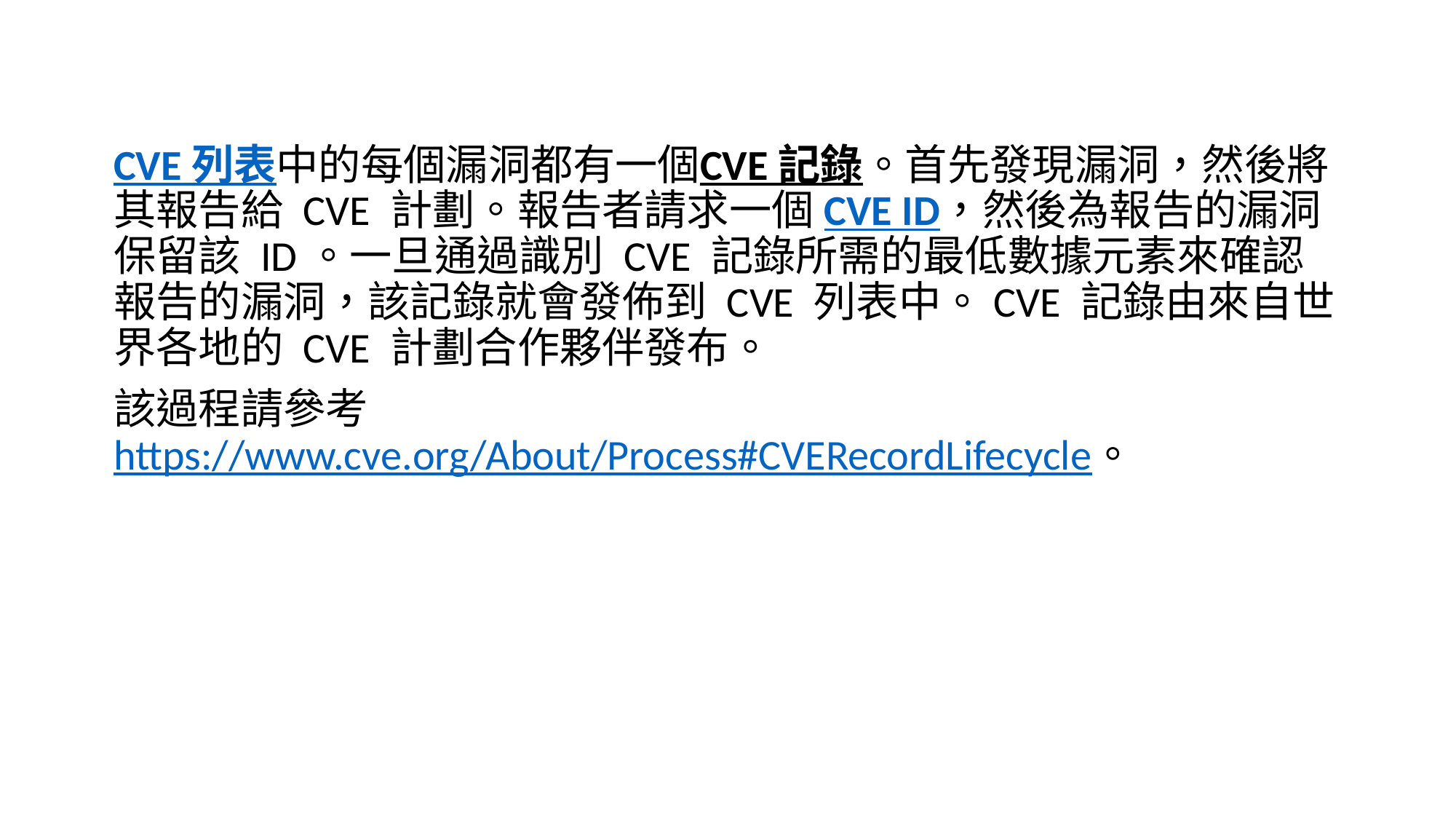

CVE 列表中的每個漏洞都有一個CVE 記錄。首先發現漏洞，然後將其報告給 CVE 計劃。報告者請求一個CVE ID，然後為報告的漏洞保留該 ID。一旦通過識別 CVE 記錄所需的最低數據元素來確認報告的漏洞，該記錄就會發佈到 CVE 列表中。CVE 記錄由來自世界各地的 CVE 計劃合作夥伴發布。
該過程請參考https://www.cve.org/About/Process#CVERecordLifecycle。